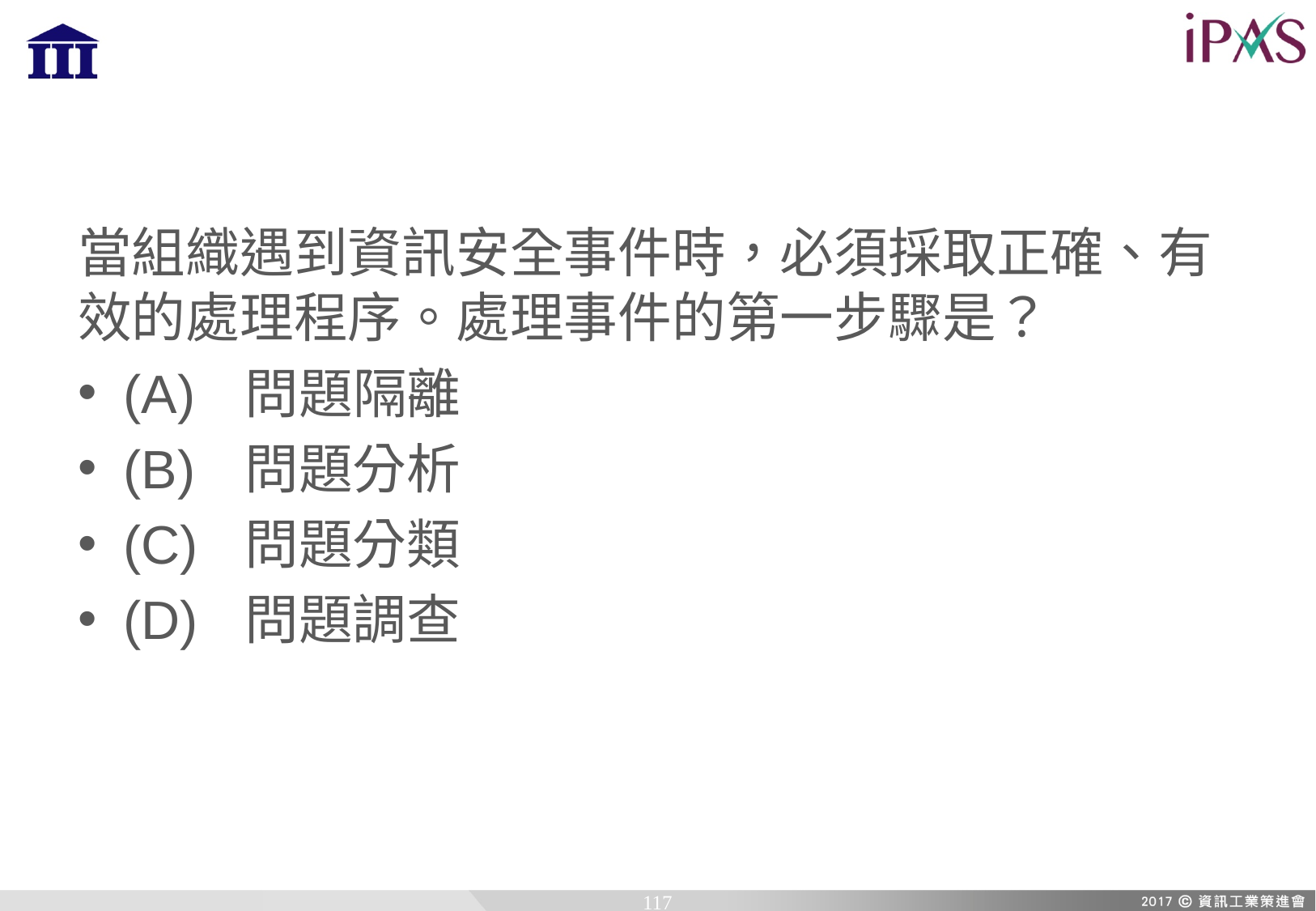

當組織遇到資訊安全事件時，必須採取正確、有效的處理程序。處理事件的第一步驟是？
(A)	問題隔離
(B)	問題分析
(C)	問題分類
(D)	問題調查
117